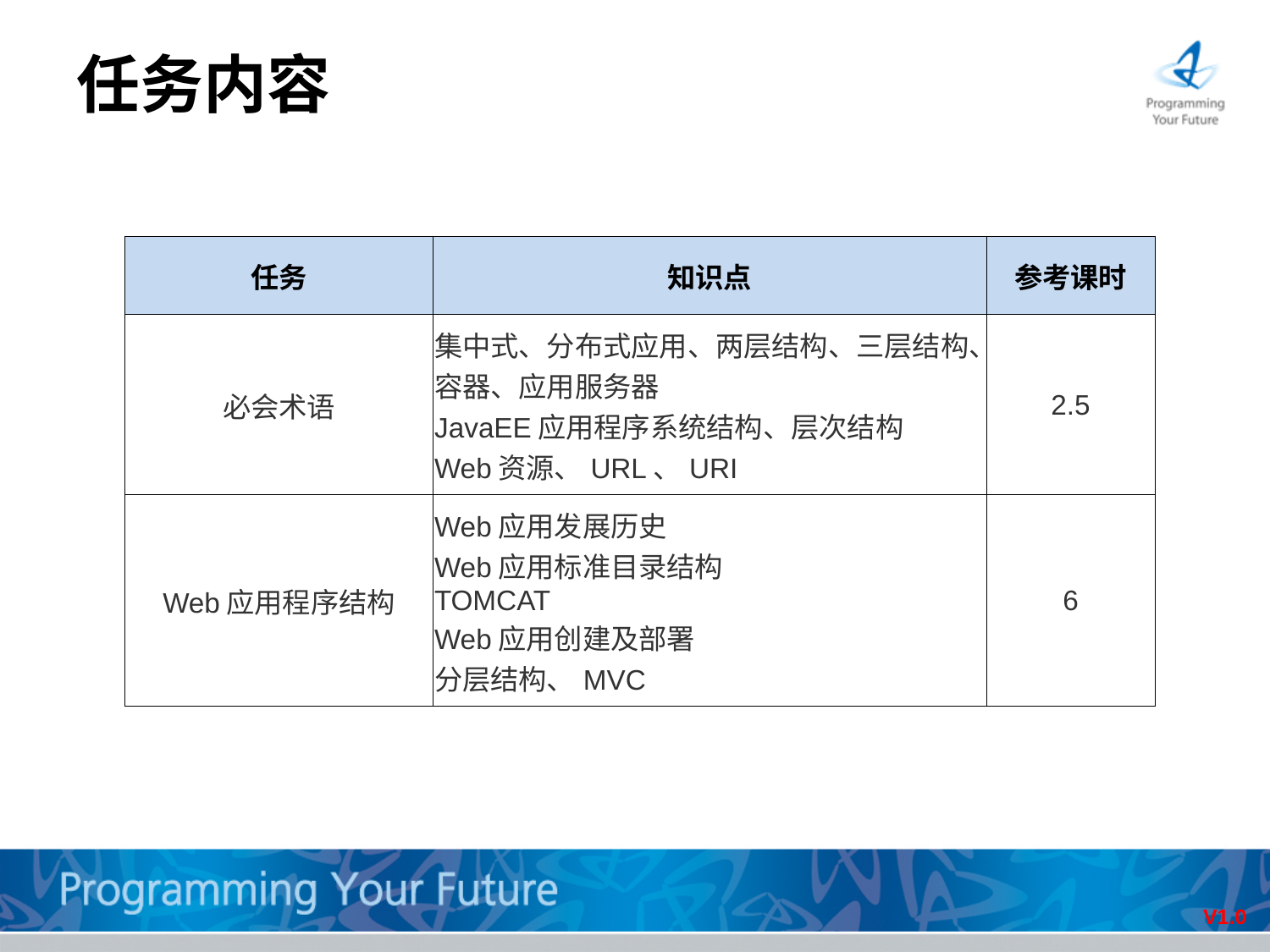

# 任务内容
| 任务 | 知识点 | 参考课时 |
| --- | --- | --- |
| 必会术语 | 集中式、分布式应用、两层结构、三层结构、 容器、应用服务器 JavaEE应用程序系统结构、层次结构 Web资源、URL、URI | 2.5 |
| Web应用程序结构 | Web应用发展历史 Web应用标准目录结构 TOMCAT Web应用创建及部署 分层结构、MVC | 6 |